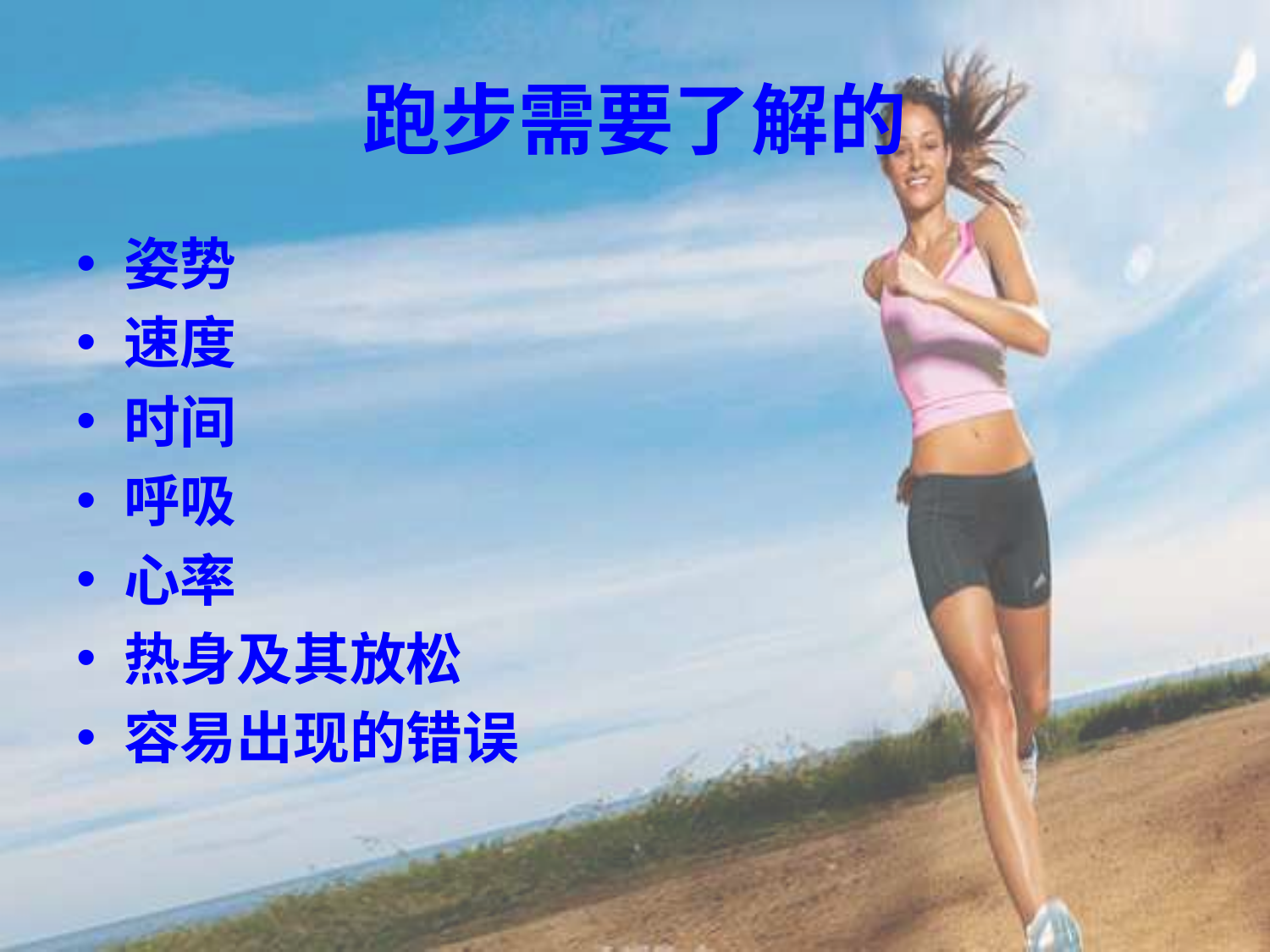

# 跑步需要了解的
姿势
速度
时间
呼吸
心率
热身及其放松
容易出现的错误